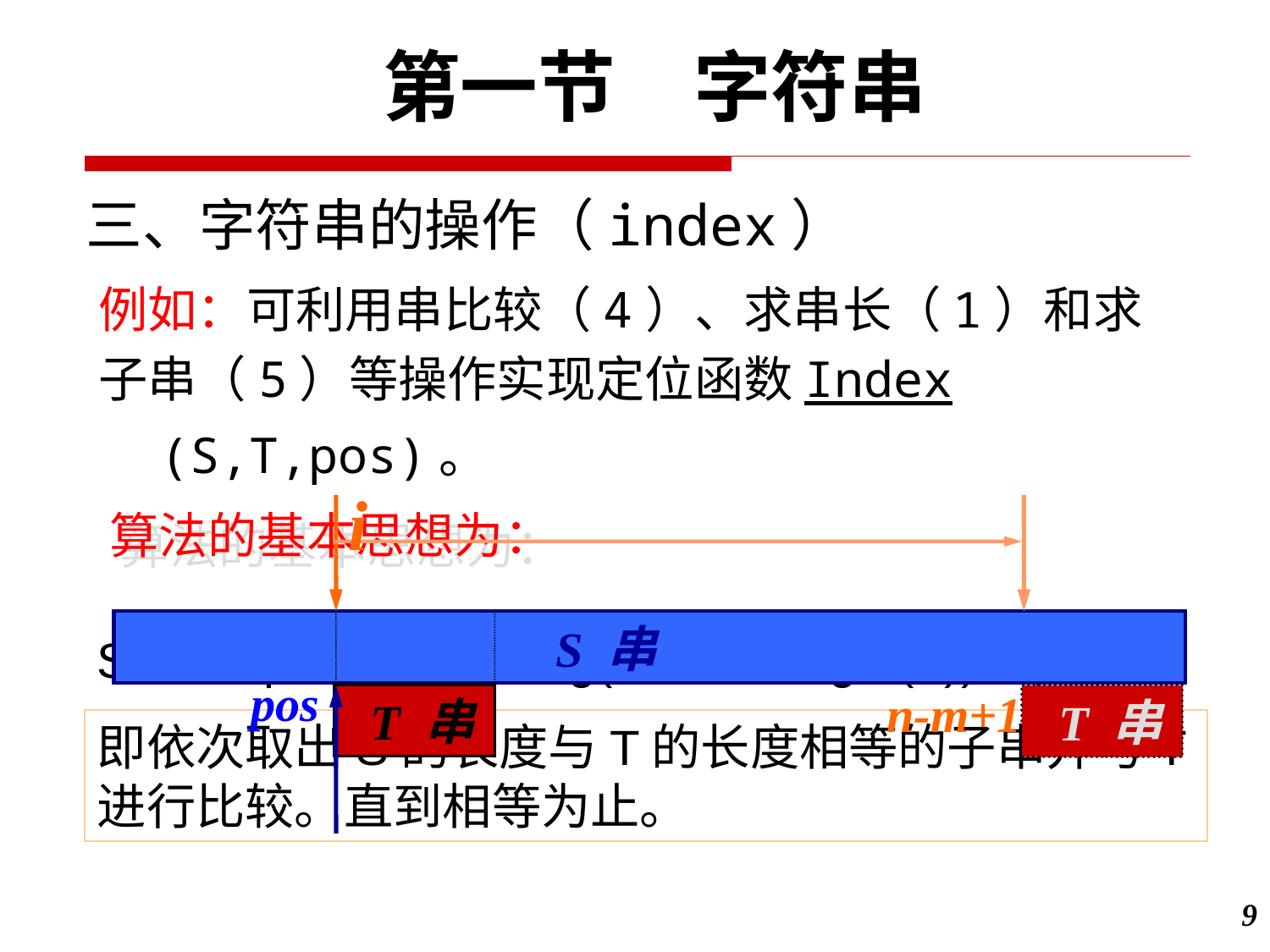

第一节　字符串
三、字符串的操作（index）
 例如：可利用串比较（4）、求串长（1）和求
 子串（5）等操作实现定位函数Index(S,T,pos)。

i

                                   S 串

pos
n-m+1
  T 串

  T 串
算法的基本思想为：
StrCompare(SubString(S,i,StrLength(T)),T )=0 ?
即依次取出S的长度与T的长度相等的子串并与T进行比较。直到相等为止。
9